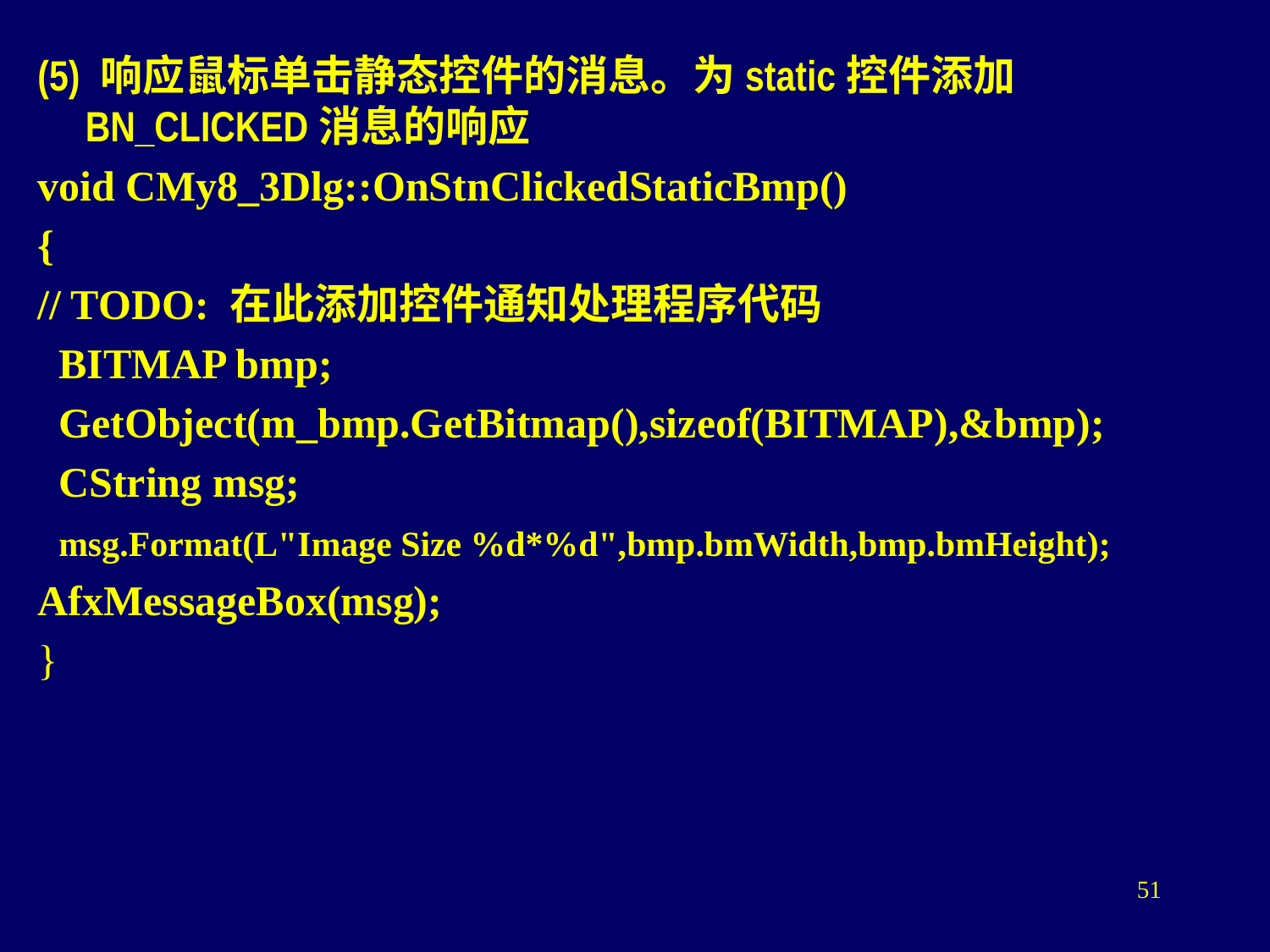

(5) 响应鼠标单击静态控件的消息。为static控件添加BN_CLICKED消息的响应
void CMy8_3Dlg::OnStnClickedStaticBmp()
{
// TODO: 在此添加控件通知处理程序代码
  BITMAP bmp;
  GetObject(m_bmp.GetBitmap(),sizeof(BITMAP),&bmp);
  CString msg;
  msg.Format(L"Image Size %d*%d",bmp.bmWidth,bmp.bmHeight);
AfxMessageBox(msg);
}
51